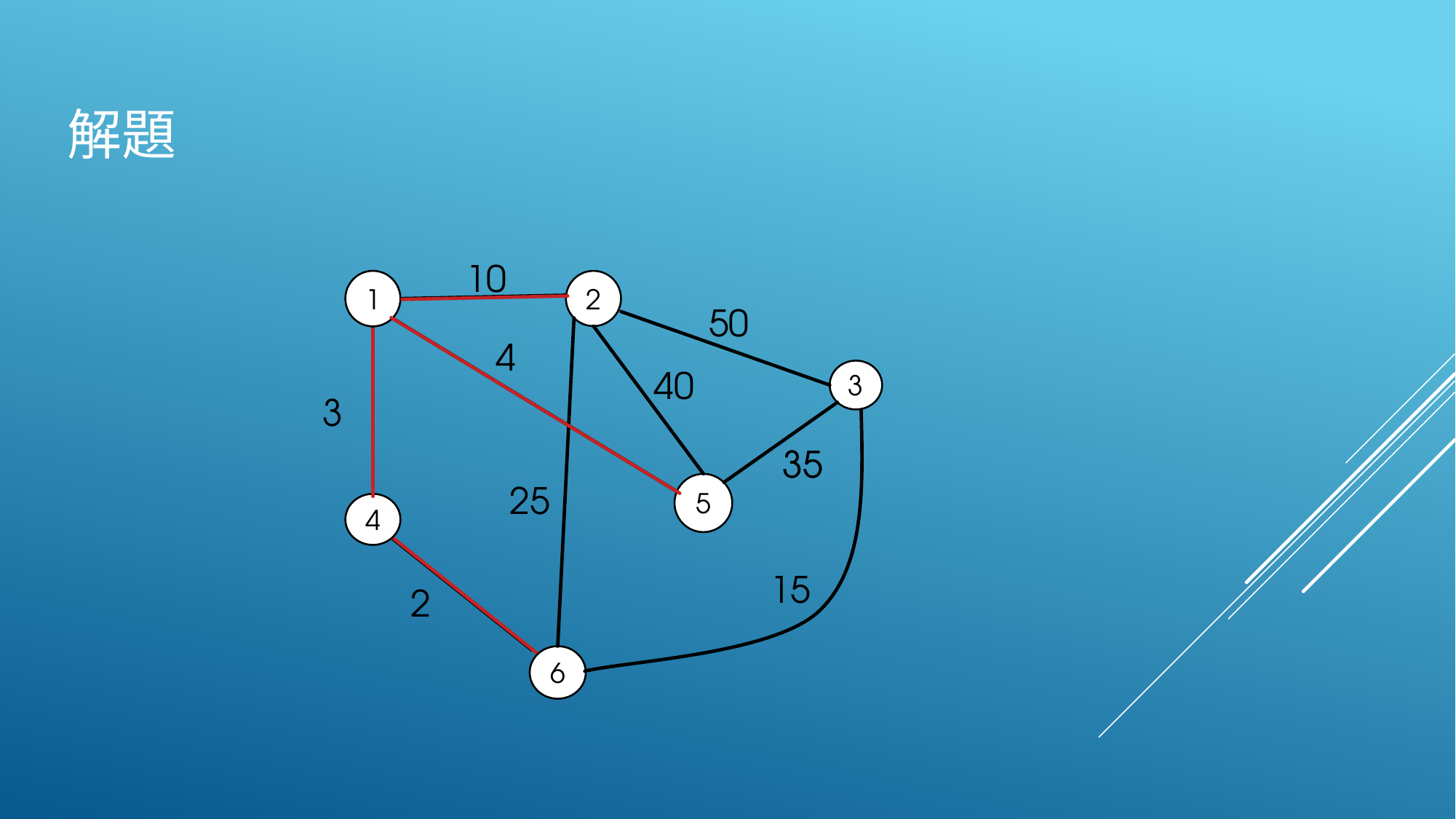

解題
10
1
2
50
4
40
3
3

35
35
25
5
4
15
2
6